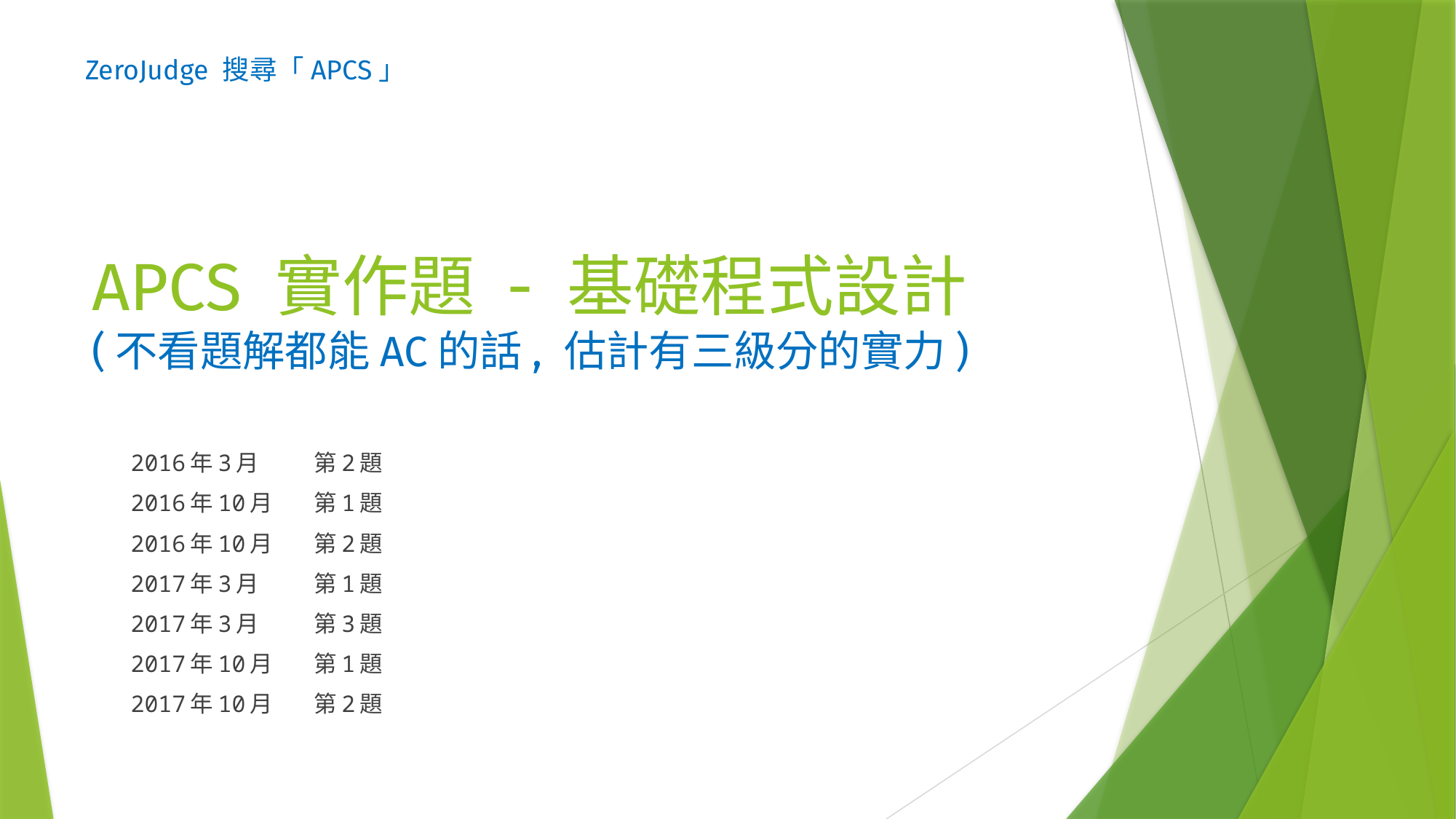

ZeroJudge 搜尋「APCS」
# APCS 實作題 - 基礎程式設計 (不看題解都能AC的話, 估計有三級分的實力)
2016年3月	第2題
2016年10月	第1題
2016年10月	第2題
2017年3月	第1題
2017年3月	第3題
2017年10月	第1題
2017年10月	第2題